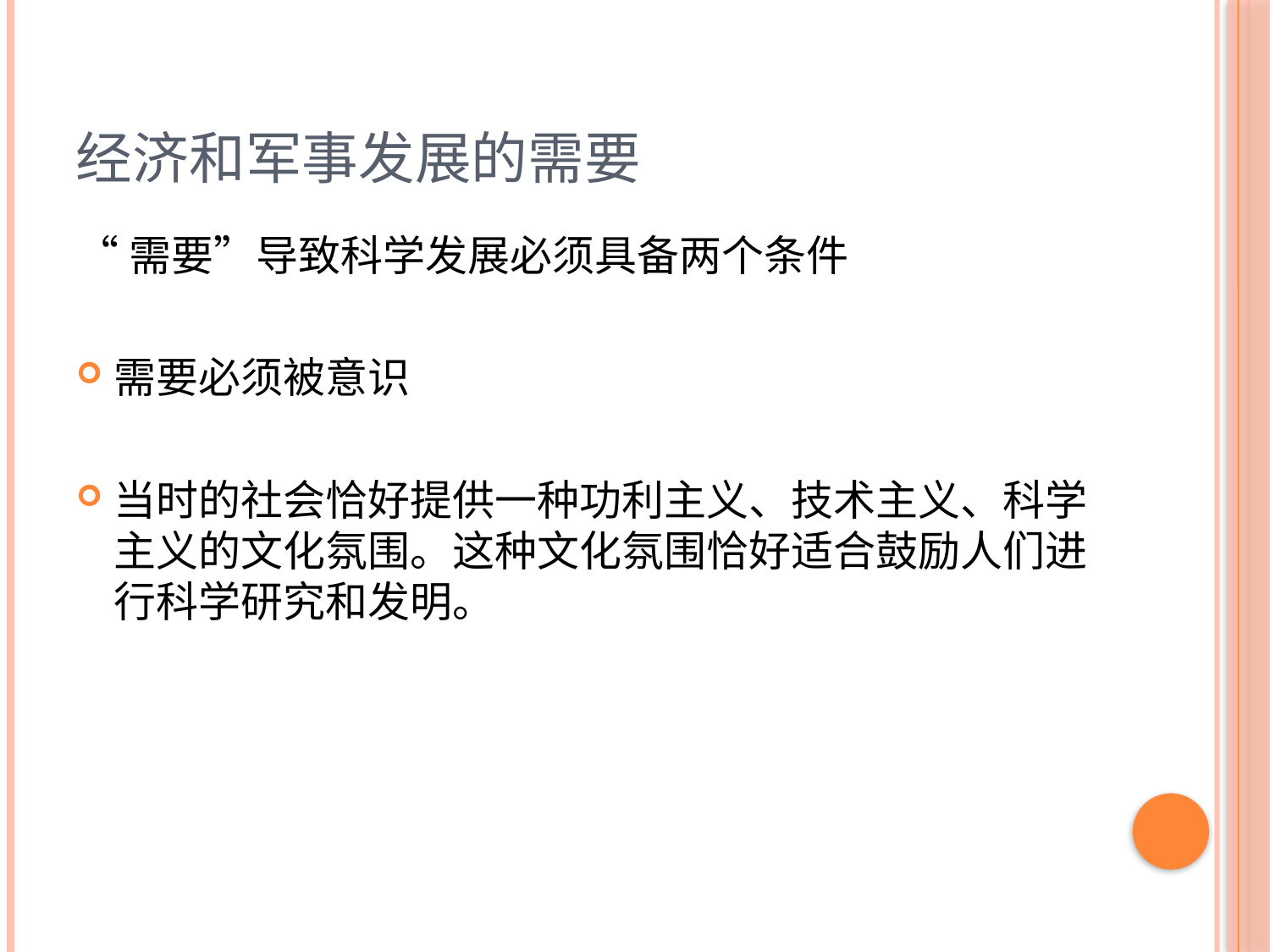

# 经济和军事发展的需要
“需要”导致科学发展必须具备两个条件

需要必须被意识

当时的社会恰好提供一种功利主义、技术主义、科学主义的文化氛围。这种文化氛围恰好适合鼓励人们进行科学研究和发明。